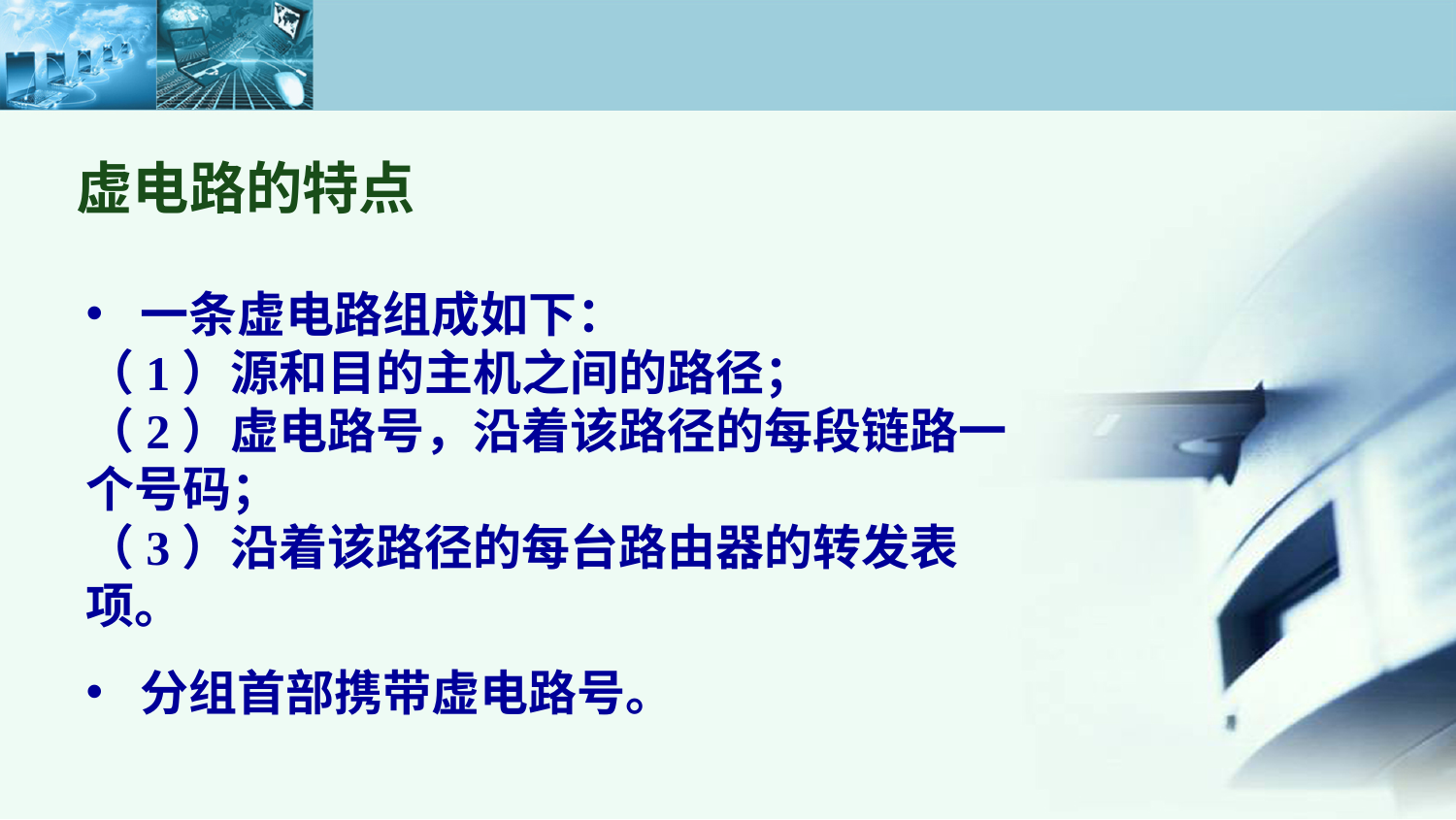

虚电路的特点
一条虚电路组成如下：
（1）源和目的主机之间的路径；
（2）虚电路号，沿着该路径的每段链路一个号码；
（3）沿着该路径的每台路由器的转发表项。
分组首部携带虚电路号。